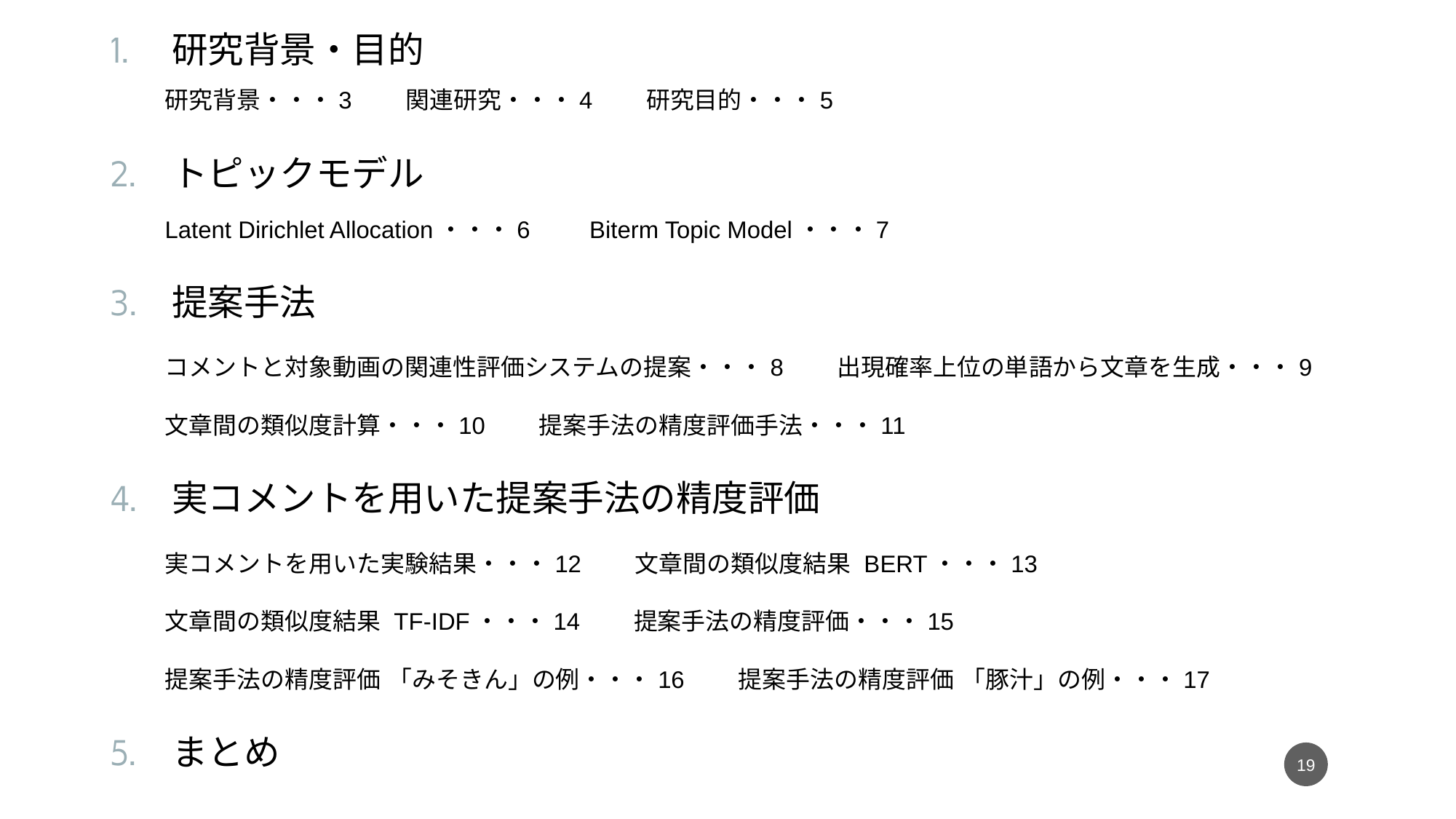

研究背景・目的
研究背景・・・3　　関連研究・・・4　　研究目的・・・5
トピックモデル
Latent Dirichlet Allocation・・・6　　Biterm Topic Model・・・7
提案手法
コメントと対象動画の関連性評価システムの提案・・・8　　出現確率上位の単語から文章を生成・・・9
文章間の類似度計算・・・10　　提案手法の精度評価手法・・・11
実コメントを用いた提案手法の精度評価
実コメントを用いた実験結果・・・12　　文章間の類似度結果 BERT・・・13
文章間の類似度結果 TF-IDF・・・14　　提案手法の精度評価・・・15
提案手法の精度評価 「みそきん」の例・・・16　　提案手法の精度評価 「豚汁」の例・・・17
まとめ

19